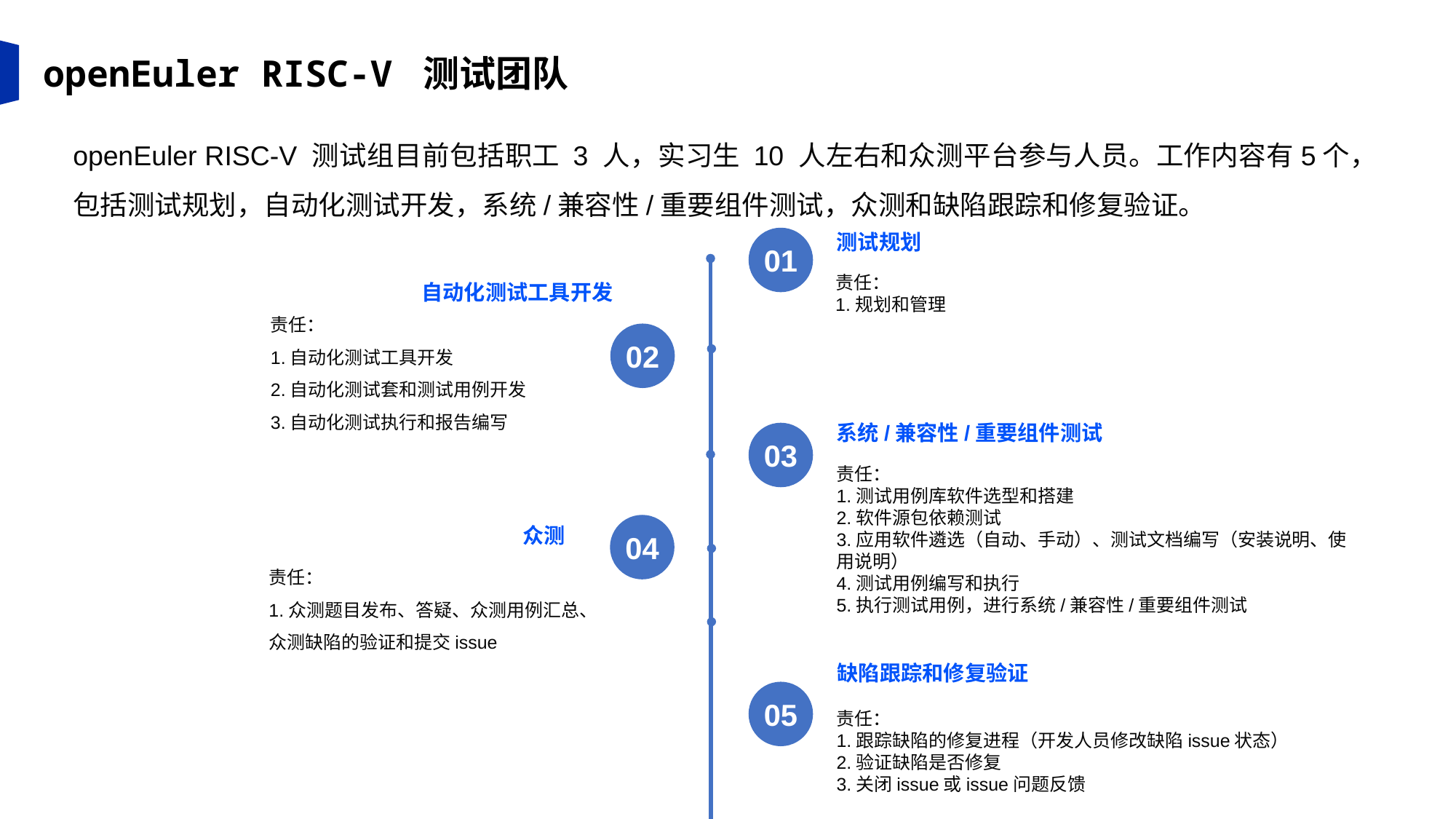

openEuler RISC-V 测试团队

openEuler RISC-V 测试组目前包括职工 3 人，实习生 10 人左右和众测平台参与人员。工作内容有5个，包括测试规划，自动化测试开发，系统/兼容性/重要组件测试，众测和缺陷跟踪和修复验证。
测试规划
01
责任：
1.规划和管理
自动化测试工具开发
责任：
1.自动化测试工具开发
2.自动化测试套和测试用例开发
3.自动化测试执行和报告编写
02
系统/兼容性/重要组件测试
03
责任：
1.测试用例库软件选型和搭建
2.软件源包依赖测试
3.应用软件遴选（自动、手动）、测试文档编写（安装说明、使用说明）
4.测试用例编写和执行
5.执行测试用例，进行系统/兼容性/重要组件测试
04
众测
责任：
1.众测题目发布、答疑、众测用例汇总、众测缺陷的验证和提交issue
缺陷跟踪和修复验证
05
责任：
1.跟踪缺陷的修复进程（开发人员修改缺陷issue状态）
2.验证缺陷是否修复
3.关闭issue或issue问题反馈